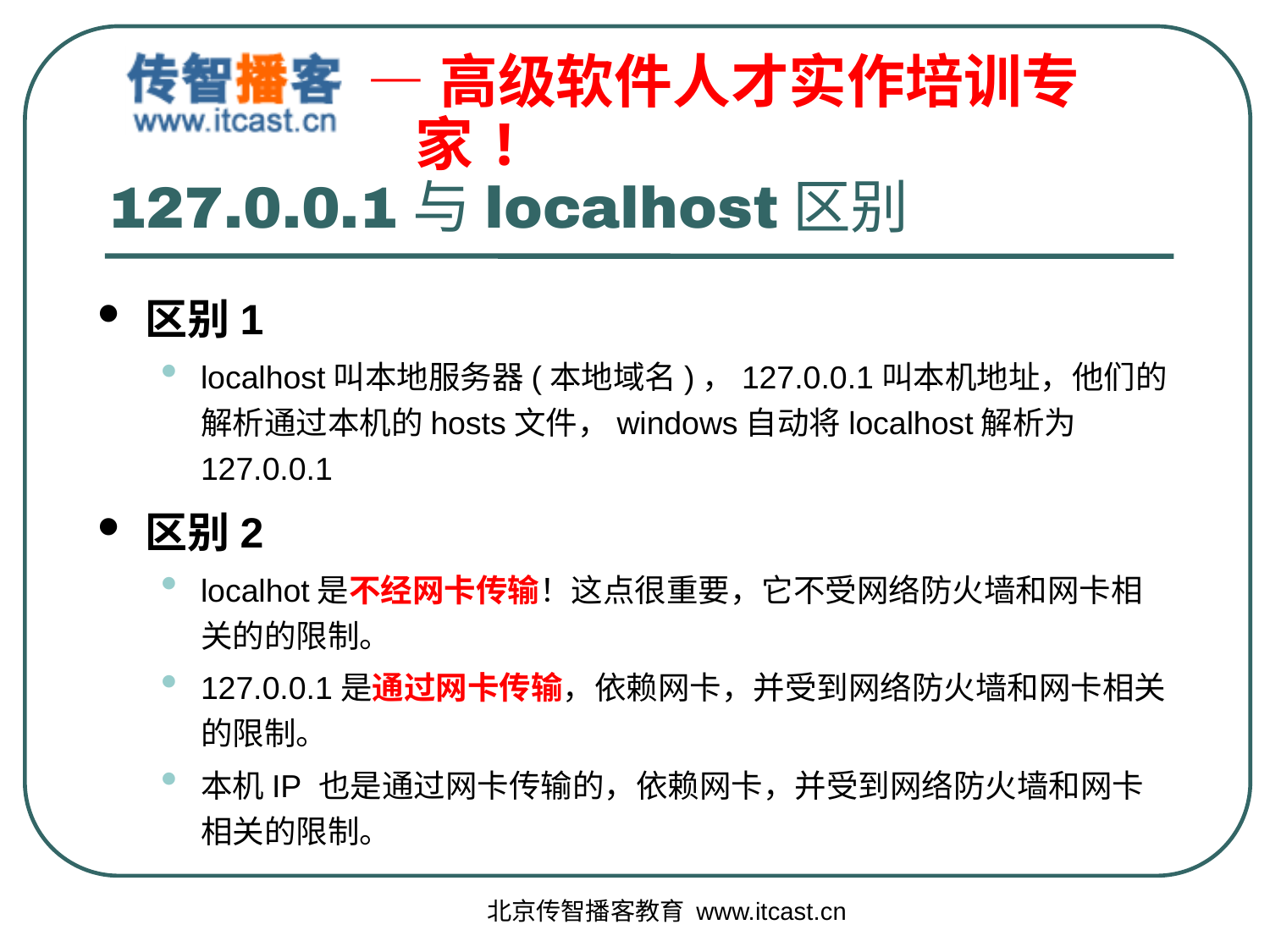

# 127.0.0.1与localhost区别
区别1
localhost叫本地服务器(本地域名)，127.0.0.1叫本机地址，他们的解析通过本机的hosts文件，windows自动将localhost解析为127.0.0.1
区别2
localhot是不经网卡传输！这点很重要，它不受网络防火墙和网卡相关的的限制。
127.0.0.1是通过网卡传输，依赖网卡，并受到网络防火墙和网卡相关的限制。
本机IP 也是通过网卡传输的，依赖网卡，并受到网络防火墙和网卡相关的限制。